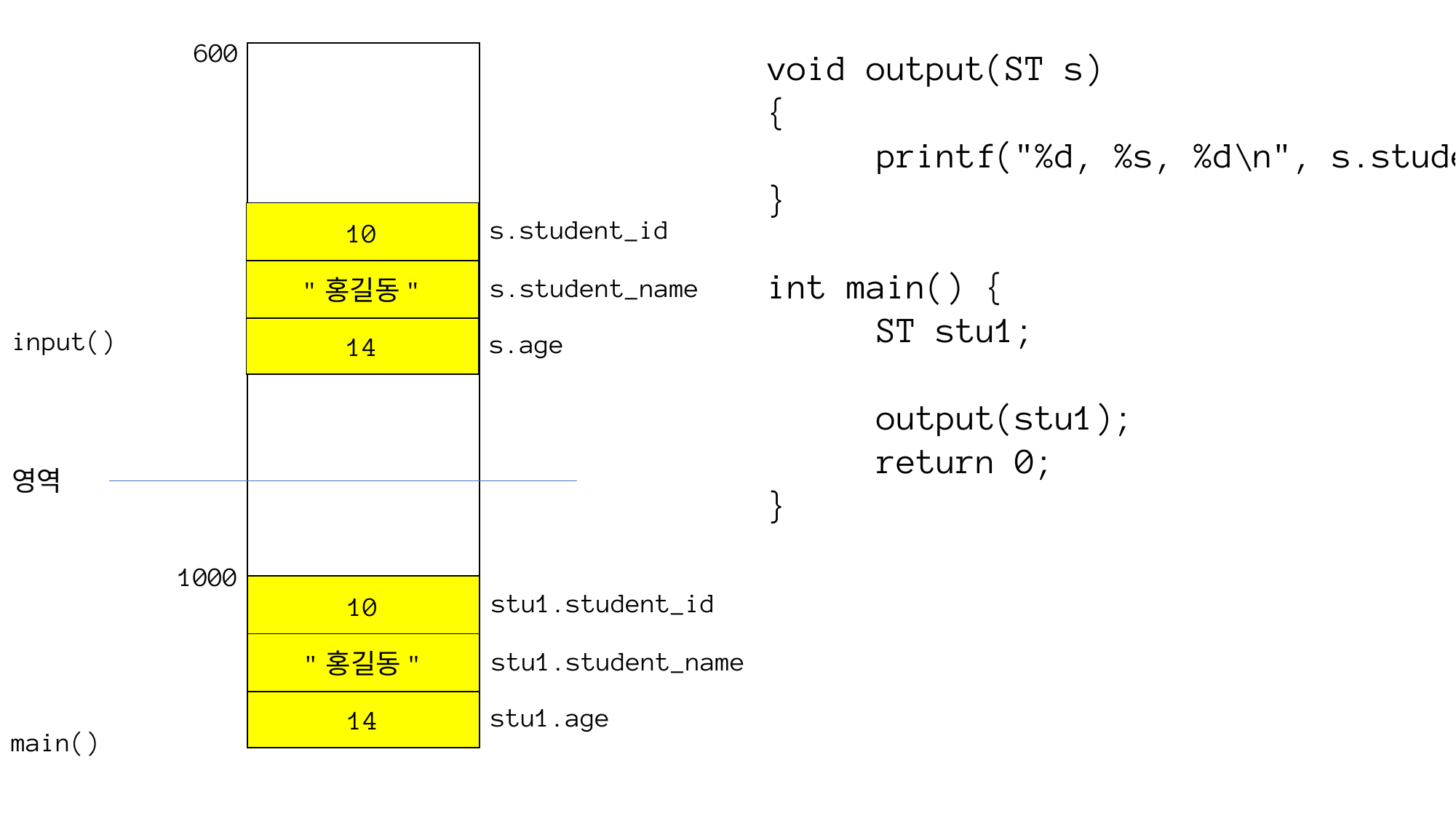

600
void output(ST s)
{
	printf("%d, %s, %d\n", s.student_id, s.student_name, s.age);
}

int main() {
	ST stu1;

	output(stu1);
	return 0;
}

10
s.student_id
"홍길동"
s.student_name
14
input()
s.age
stack 영역
1000
10
stu1.student_id
"홍길동"
stu1.student_name
14
stu1.age
main()